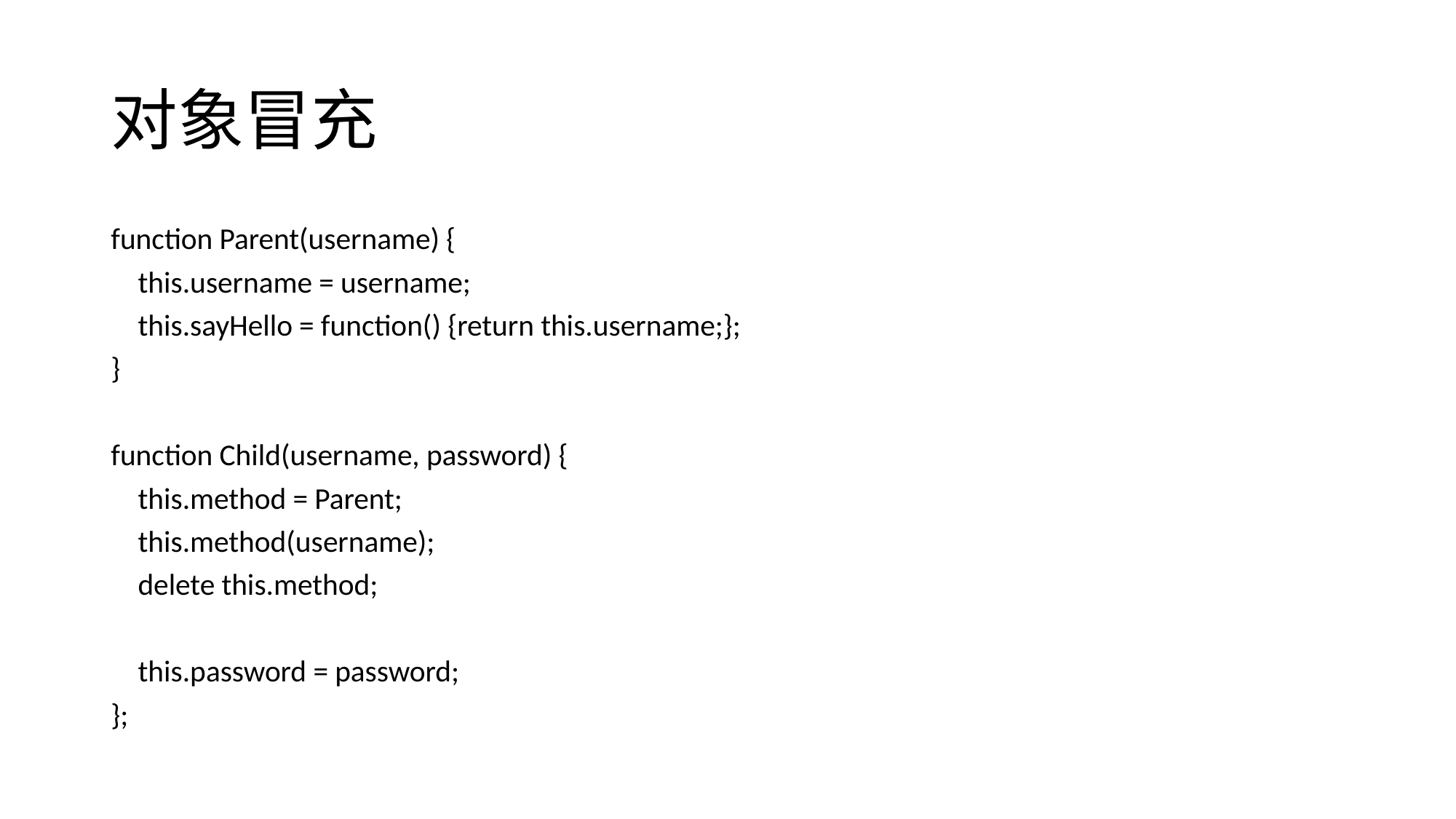

# 对象冒充
function Parent(username) {
    this.username = username;
    this.sayHello = function() {return this.username;};
}

function Child(username, password) {
    this.method = Parent;
    this.method(username);
    delete this.method;

    this.password = password;
};